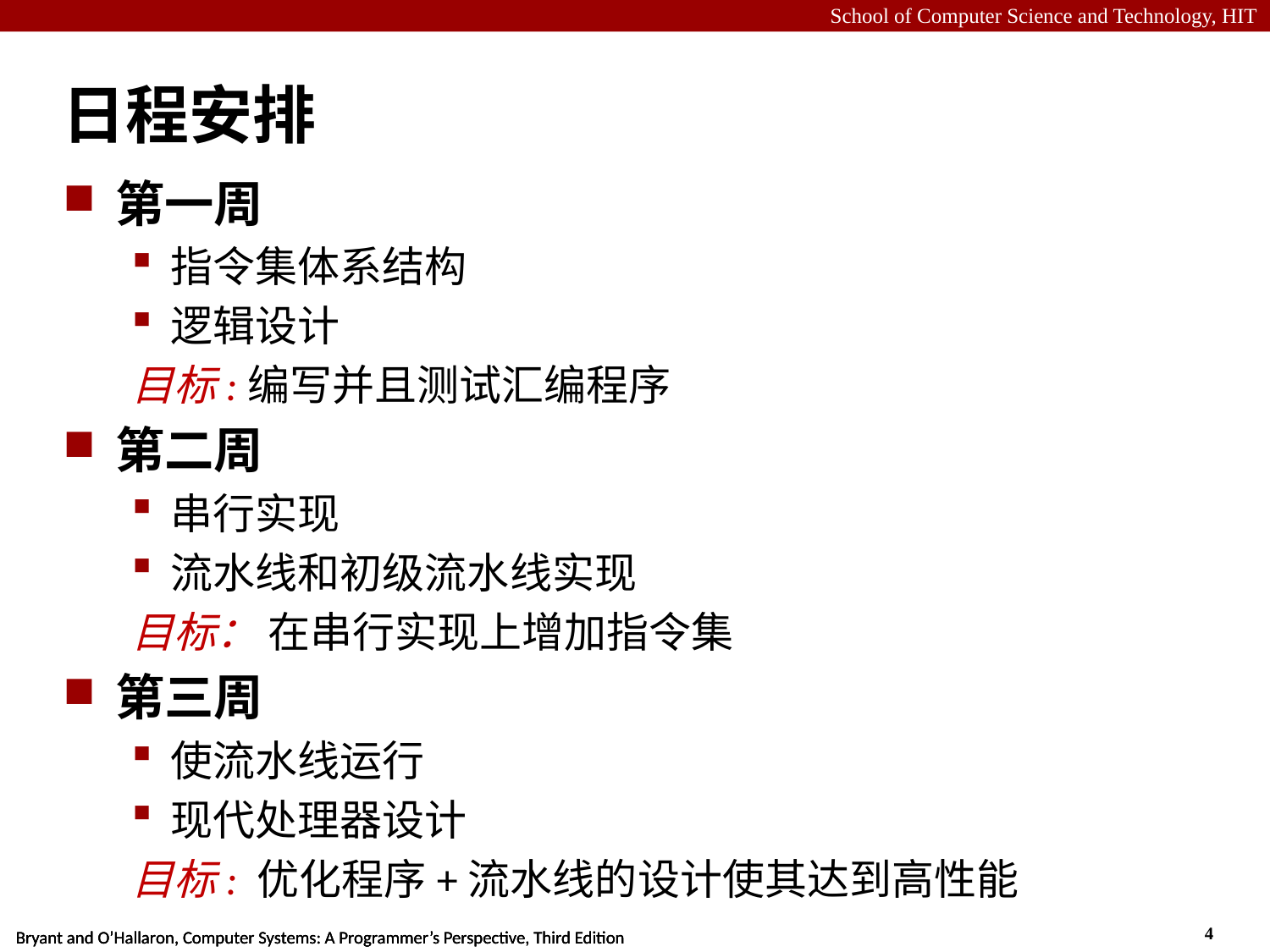

# 日程安排
第一周
指令集体系结构
逻辑设计
目标:编写并且测试汇编程序
第二周
串行实现
流水线和初级流水线实现
目标： 在串行实现上增加指令集
第三周
使流水线运行
现代处理器设计
目标: 优化程序+流水线的设计使其达到高性能